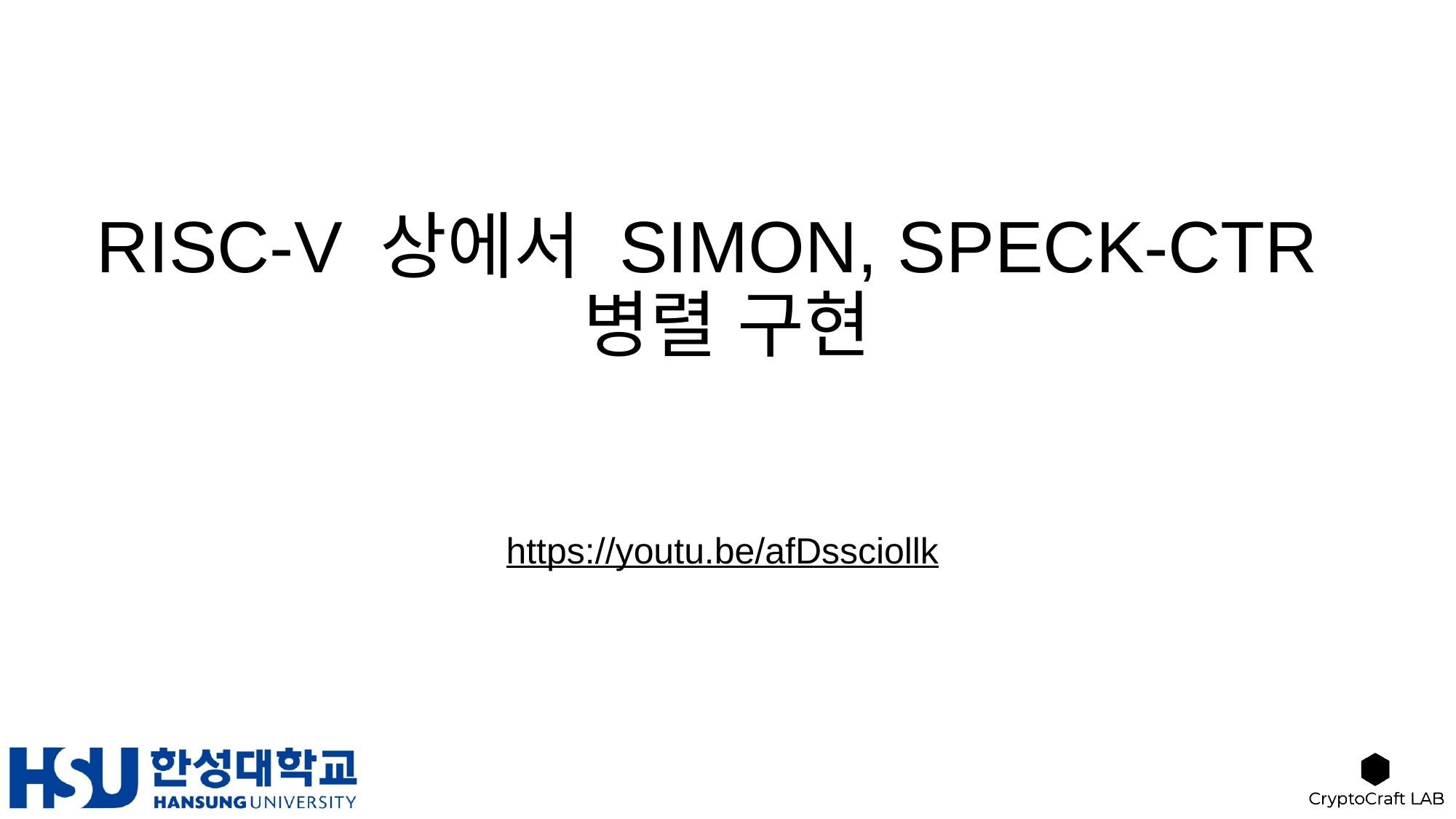

# RISC-V 상에서 SIMON, SPECK-CTR 병렬 구현
https://youtu.be/afDssciollk